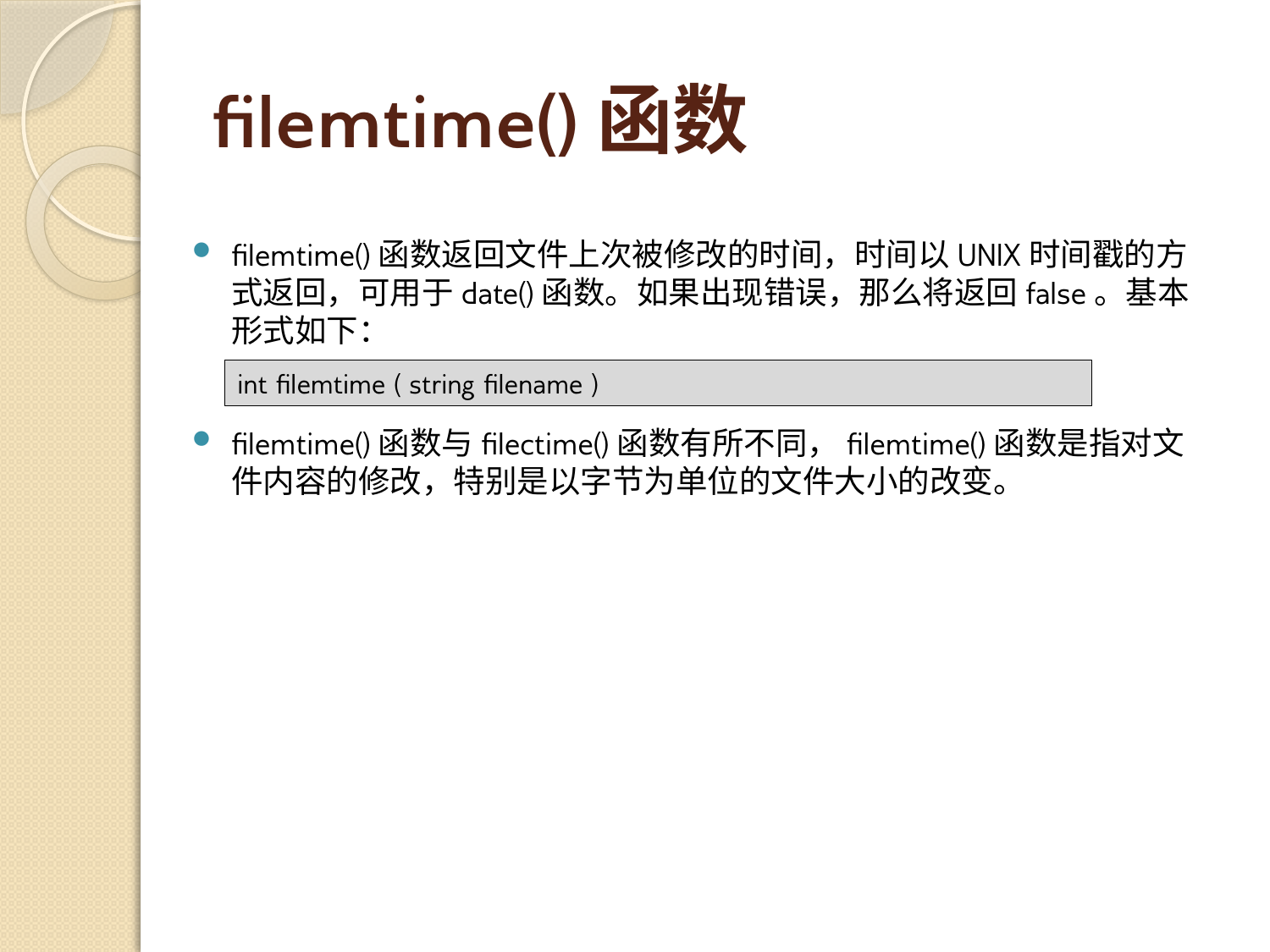

# filemtime()函数
filemtime()函数返回文件上次被修改的时间，时间以UNIX时间戳的方式返回，可用于date()函数。如果出现错误，那么将返回false。基本形式如下：
int filemtime ( string filename )
filemtime()函数与filectime()函数有所不同，filemtime()函数是指对文件内容的修改，特别是以字节为单位的文件大小的改变。